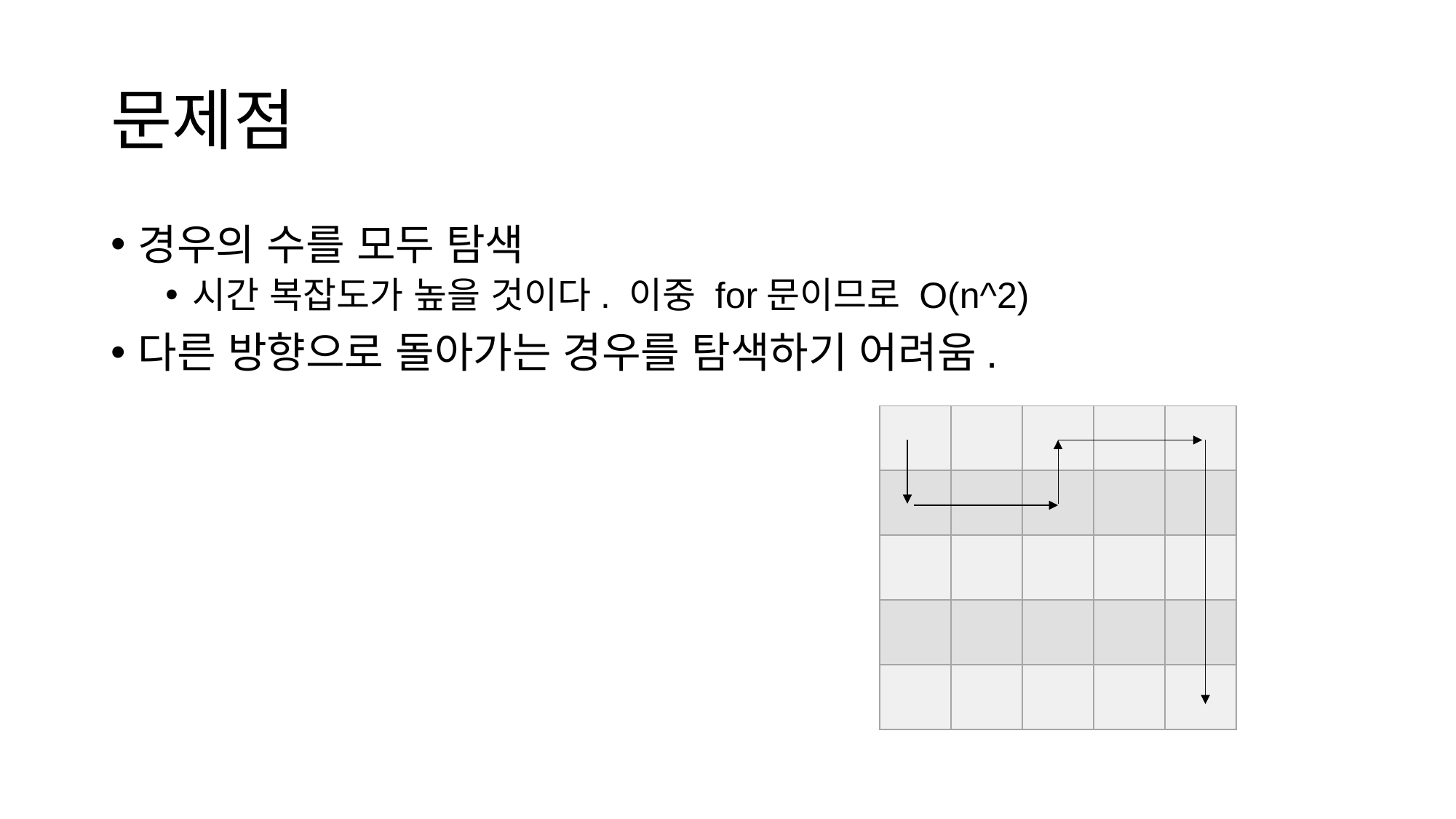

# 문제점
경우의 수를 모두 탐색
시간 복잡도가 높을 것이다. 이중 for문이므로 O(n^2)
다른 방향으로 돌아가는 경우를 탐색하기 어려움.

|  |  |  |  |  |
| --- | --- | --- | --- | --- |
|  |  |  |  |  |
|  |  |  |  |  |
|  |  |  |  |  |
|  |  |  |  |  |